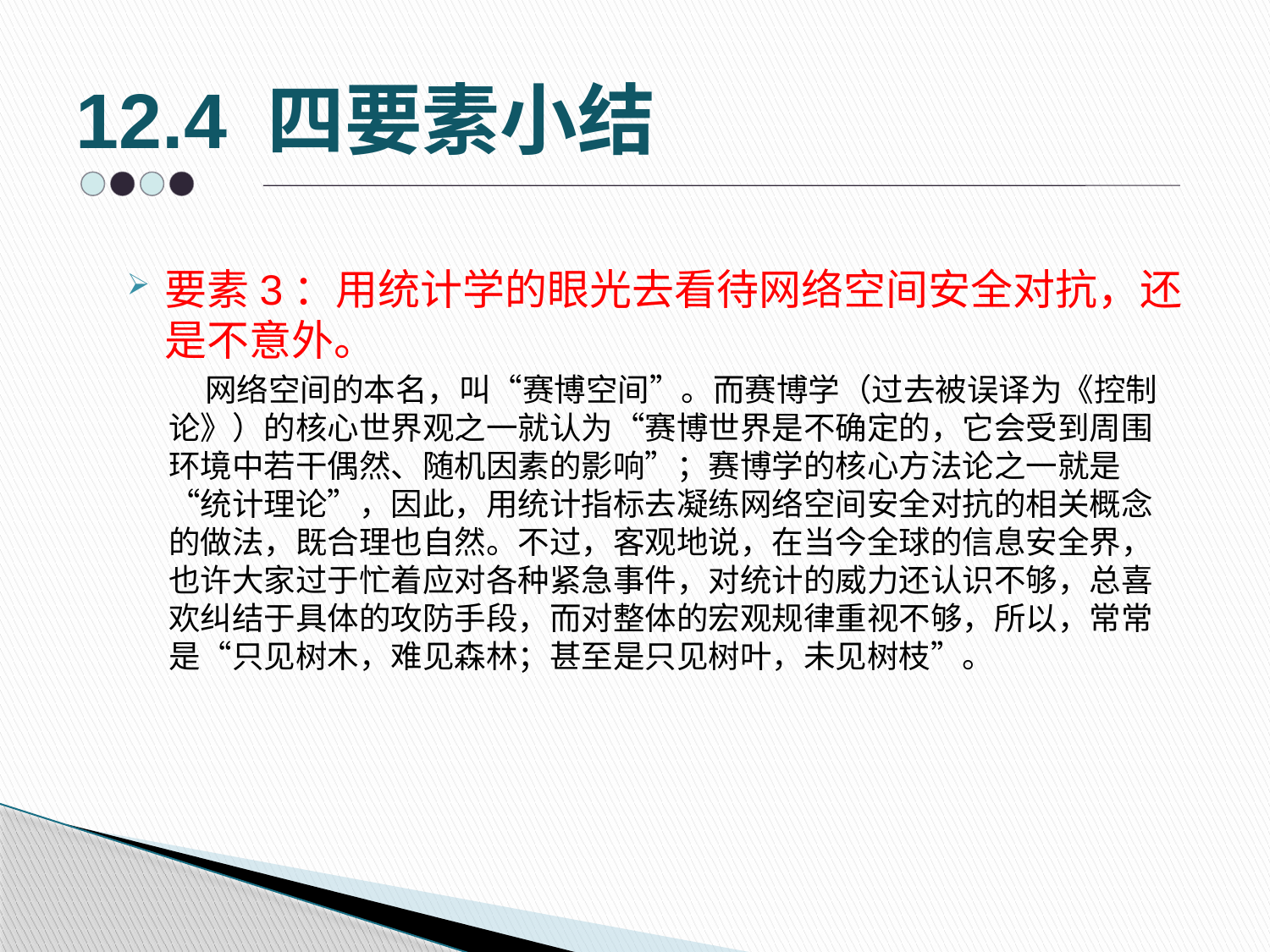

# 12.4 四要素小结

要素3：用统计学的眼光去看待网络空间安全对抗，还是不意外。
    网络空间的本名，叫“赛博空间”。而赛博学（过去被误译为《控制论》）的核心世界观之一就认为“赛博世界是不确定的，它会受到周围环境中若干偶然、随机因素的影响”；赛博学的核心方法论之一就是“统计理论”，因此，用统计指标去凝练网络空间安全对抗的相关概念的做法，既合理也自然。不过，客观地说，在当今全球的信息安全界，也许大家过于忙着应对各种紧急事件，对统计的威力还认识不够，总喜欢纠结于具体的攻防手段，而对整体的宏观规律重视不够，所以，常常是“只见树木，难见森林；甚至是只见树叶，未见树枝”。